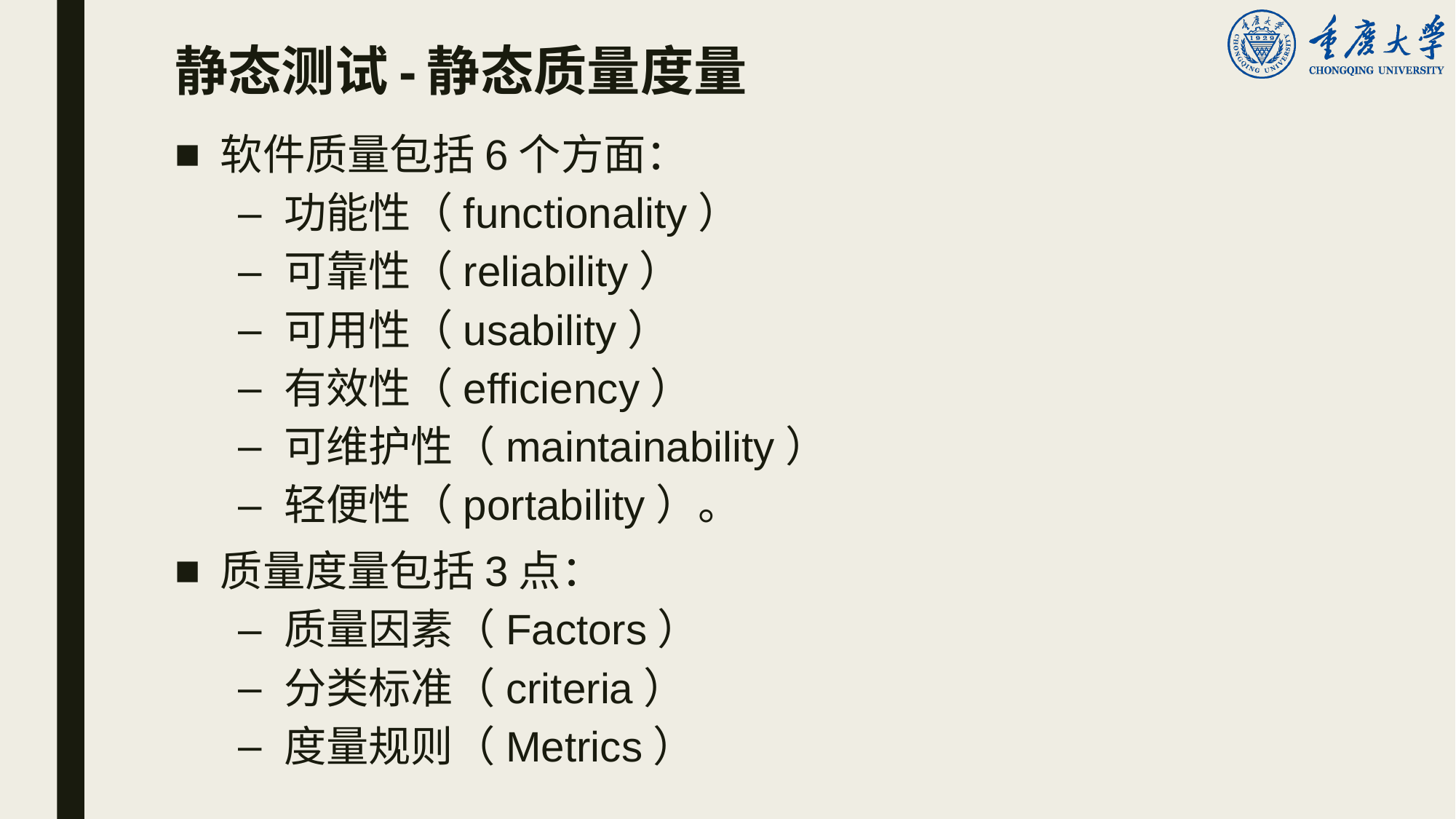

# 静态测试-静态质量度量
软件质量包括6个方面：
功能性（functionality）
可靠性（reliability）
可用性（usability）
有效性（efficiency）
可维护性（maintainability）
轻便性（portability）。
质量度量包括3点：
质量因素（Factors）
分类标准（criteria）
度量规则（Metrics）